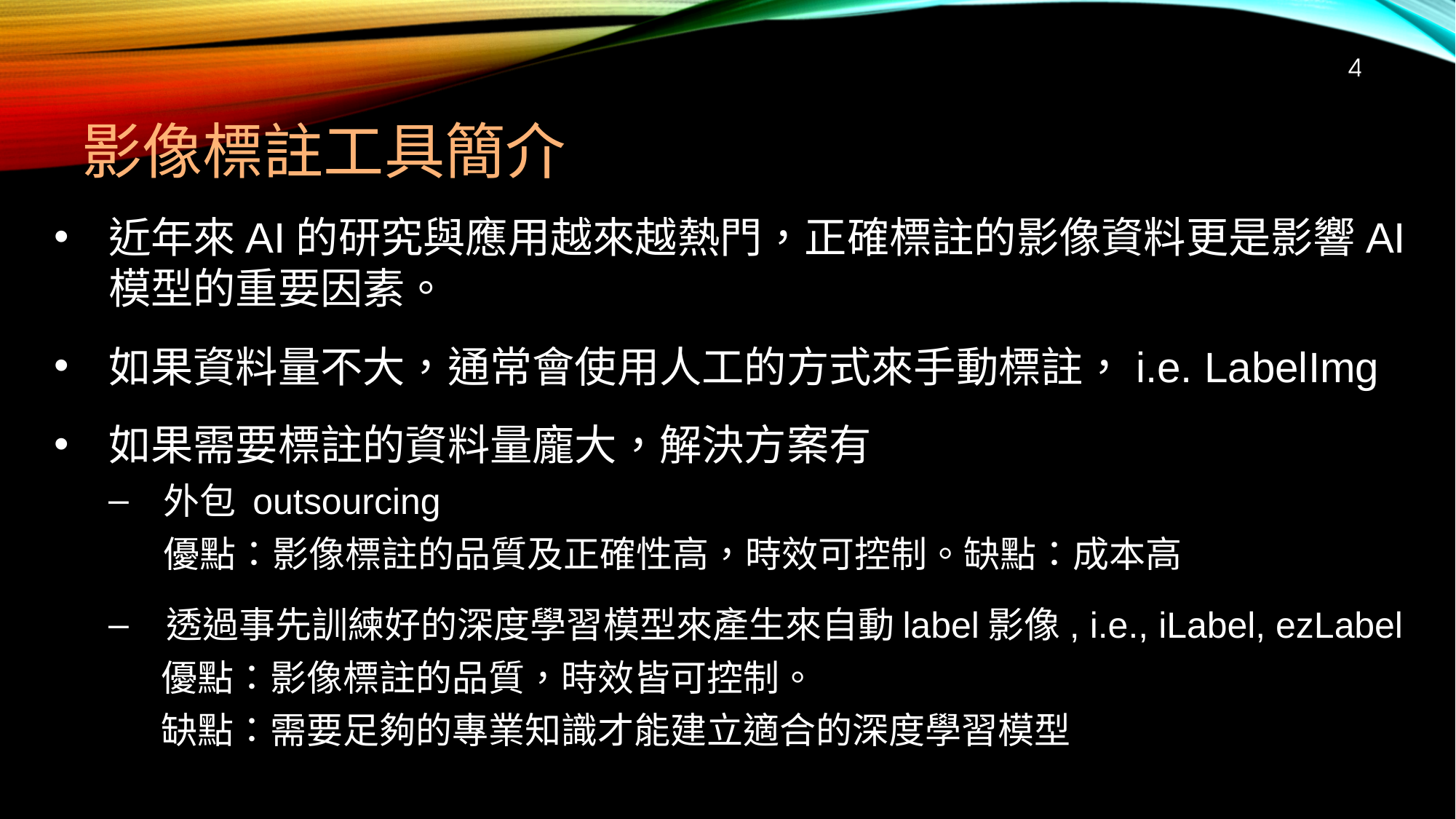

4
# 影像標註工具簡介
近年來AI的研究與應用越來越熱門，正確標註的影像資料更是影響AI 模型的重要因素。
如果資料量不大，通常會使用人工的方式來手動標註，i.e. LabelImg
如果需要標註的資料量龐大，解決方案有
外包 outsourcing
優點：影像標註的品質及正確性高，時效可控制。缺點：成本高
 透過事先訓練好的深度學習模型來產生來自動label影像, i.e., iLabel, ezLabel
            優點：影像標註的品質，時效皆可控制。
            缺點：需要足夠的專業知識才能建立適合的深度學習模型